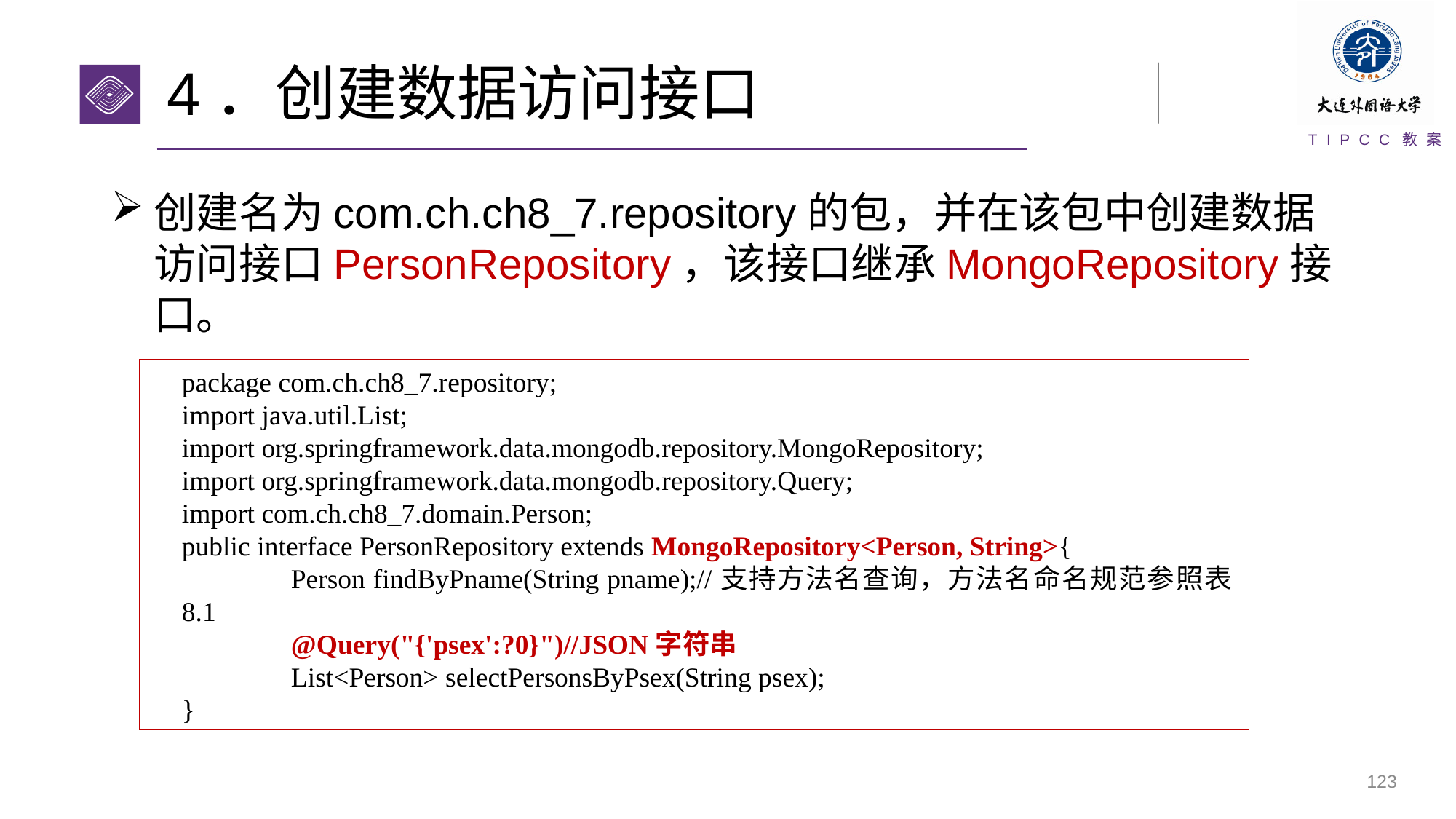

# 4．创建数据访问接口
创建名为com.ch.ch8_7.repository的包，并在该包中创建数据访问接口PersonRepository，该接口继承MongoRepository接口。
package com.ch.ch8_7.repository;
import java.util.List;
import org.springframework.data.mongodb.repository.MongoRepository;
import org.springframework.data.mongodb.repository.Query;
import com.ch.ch8_7.domain.Person;
public interface PersonRepository extends MongoRepository<Person, String>{
	Person findByPname(String pname);//支持方法名查询，方法名命名规范参照表8.1
	@Query("{'psex':?0}")//JSON字符串
	List<Person> selectPersonsByPsex(String psex);
}
123